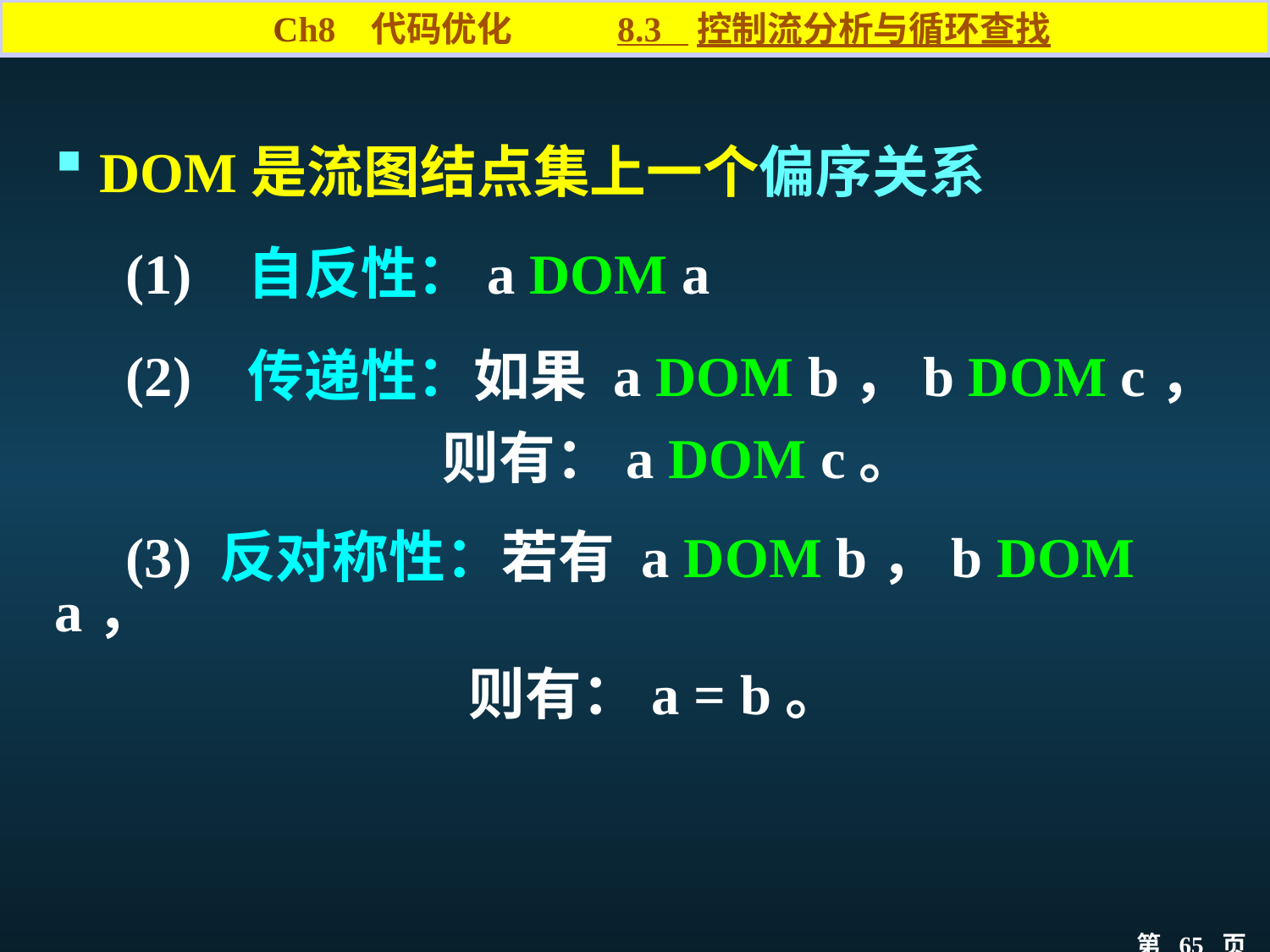

Ch8   代码优化            8.3   控制流分析与循环查找
 DOM是流图结点集上一个偏序关系
     (1)   自反性：a DOM a
     (2)   传递性：如果 a DOM b，b DOM c，
                             则有：a DOM c。
     (3) 反对称性：若有 a DOM b，b DOM a，
                               则有：a = b。